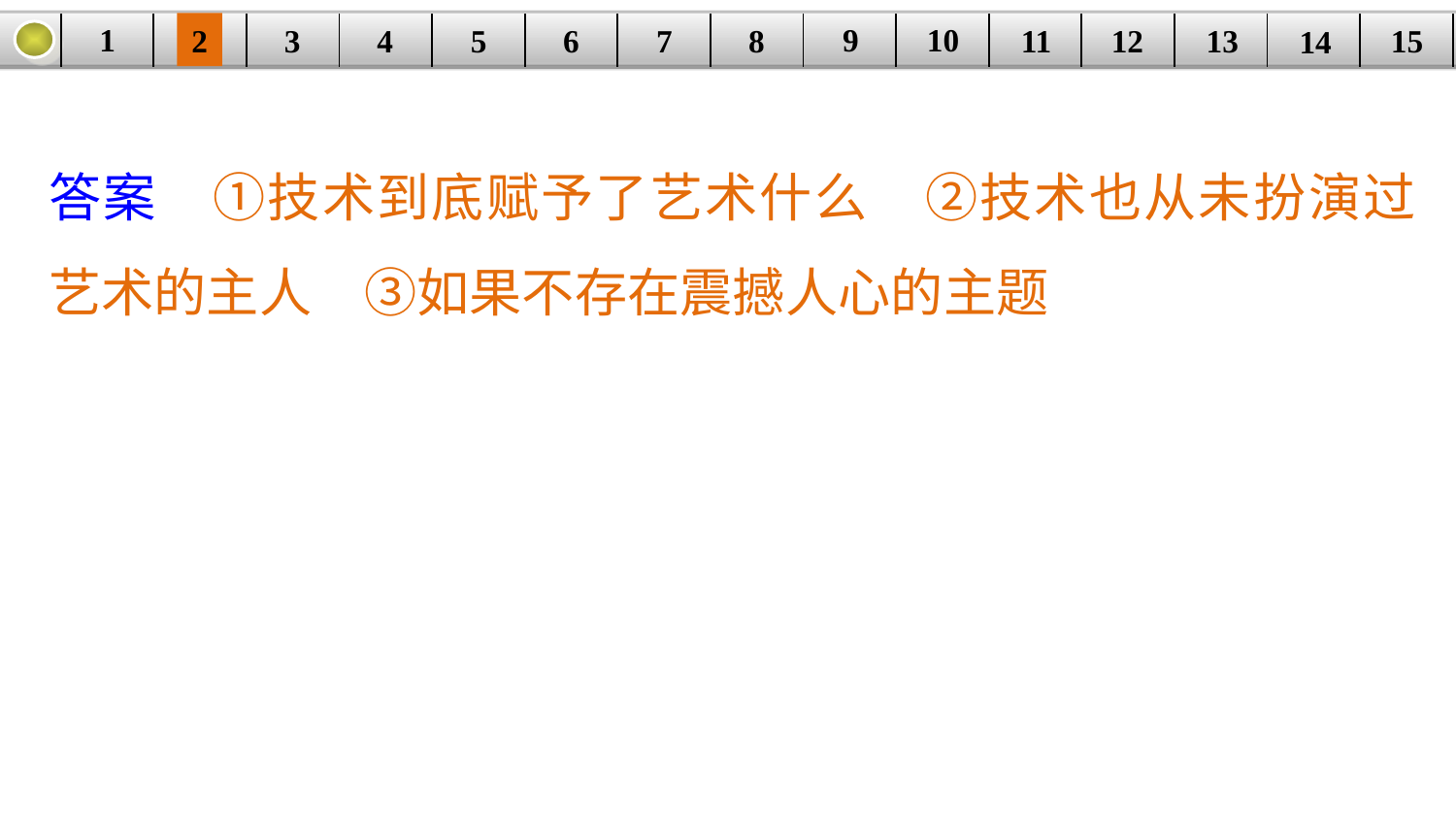

9
10
1
3
4
5
6
8
11
2
12
15
|  |  |  |  |  |  |  |  |  |  |  |  |  |  |  |
| --- | --- | --- | --- | --- | --- | --- | --- | --- | --- | --- | --- | --- | --- | --- |
7
13
14

答案　①技术到底赋予了艺术什么　②技术也从未扮演过艺术的主人　③如果不存在震撼人心的主题